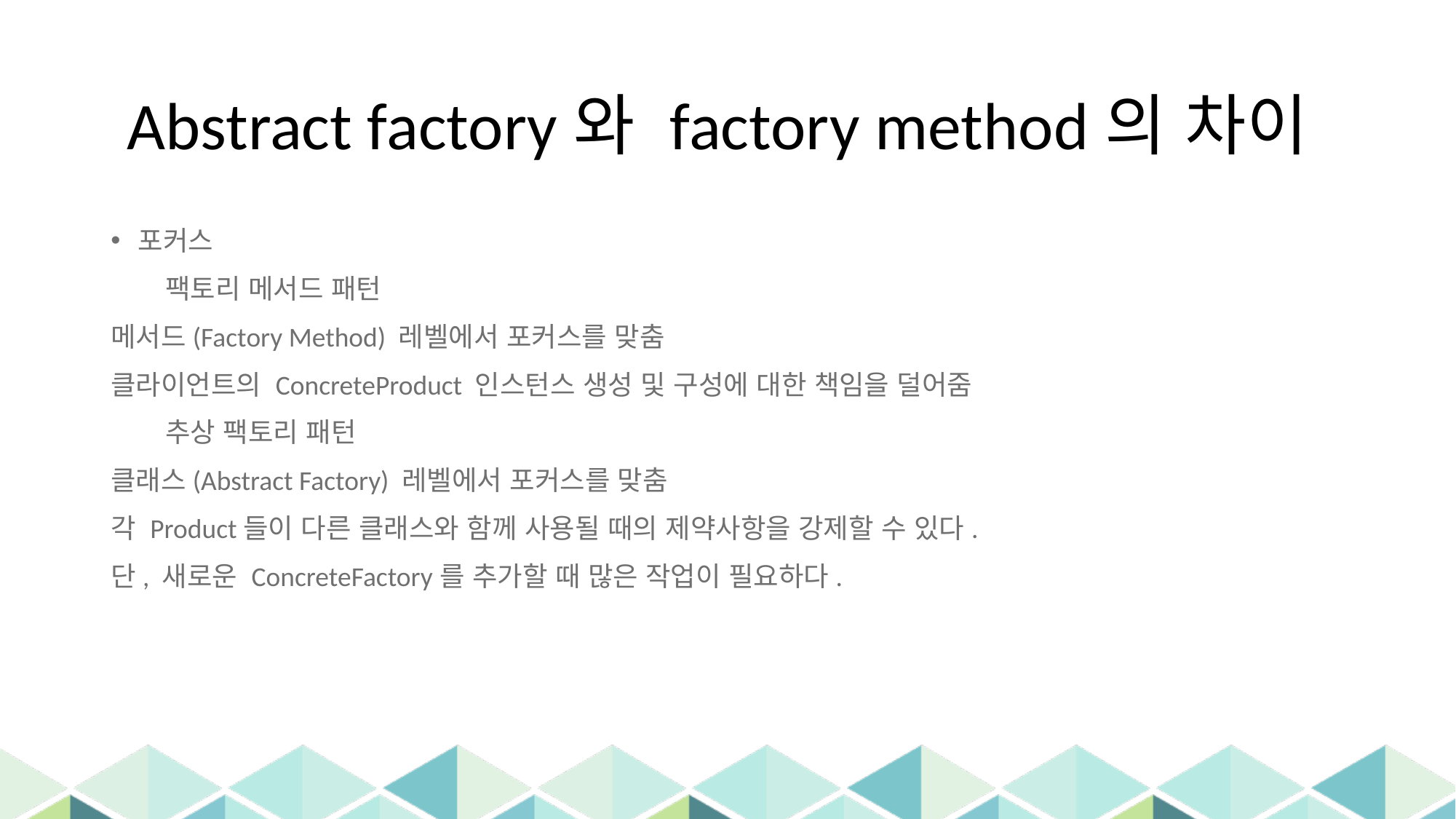

# Abstract factory와 factory method의 차이
포커스
팩토리 메서드 패턴
메서드(Factory Method) 레벨에서 포커스를 맞춤
클라이언트의 ConcreteProduct 인스턴스 생성 및 구성에 대한 책임을 덜어줌
추상 팩토리 패턴
클래스(Abstract Factory) 레벨에서 포커스를 맞춤
각 Product들이 다른 클래스와 함께 사용될 때의 제약사항을 강제할 수 있다.
단, 새로운 ConcreteFactory를 추가할 때 많은 작업이 필요하다.